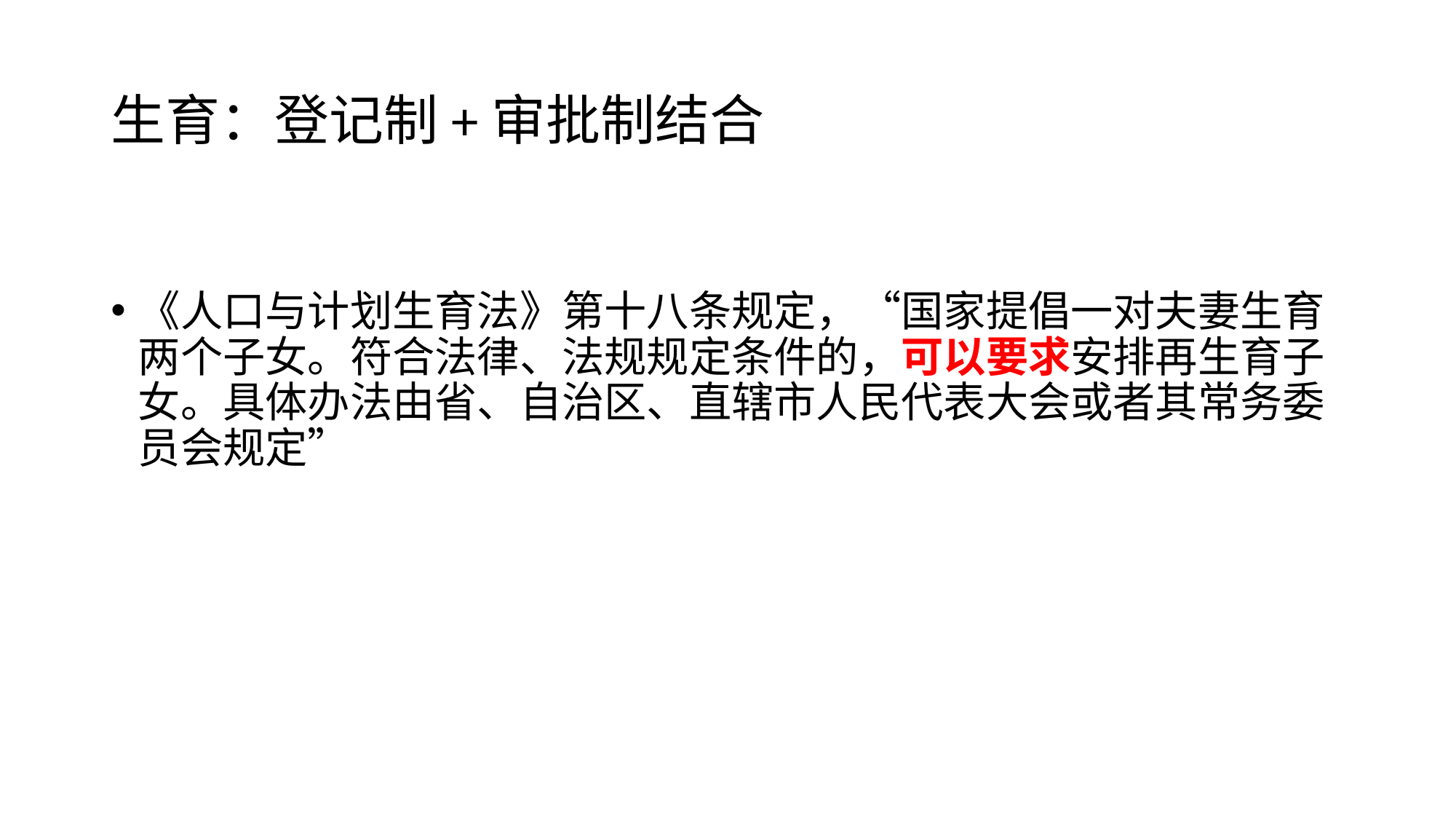

# 生育：登记制+审批制结合

《人口与计划生育法》第十八条规定，“国家提倡一对夫妻生育两个子女。符合法律、法规规定条件的，可以要求安排再生育子女。具体办法由省、自治区、直辖市人民代表大会或者其常务委员会规定”